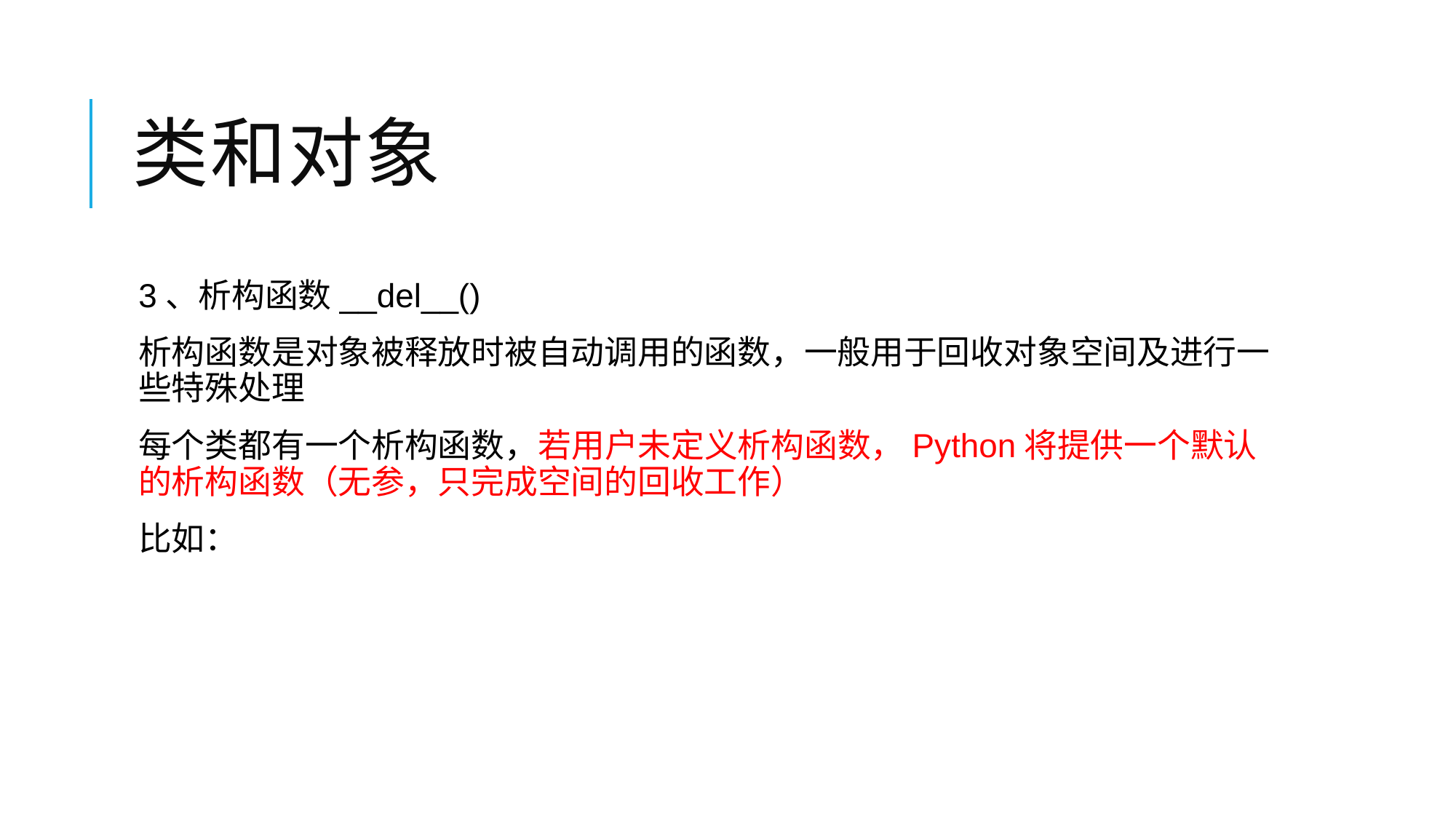

# 类和对象
3、析构函数__del__()
析构函数是对象被释放时被自动调用的函数，一般用于回收对象空间及进行一些特殊处理
每个类都有一个析构函数，若用户未定义析构函数，Python将提供一个默认的析构函数（无参，只完成空间的回收工作）
比如：